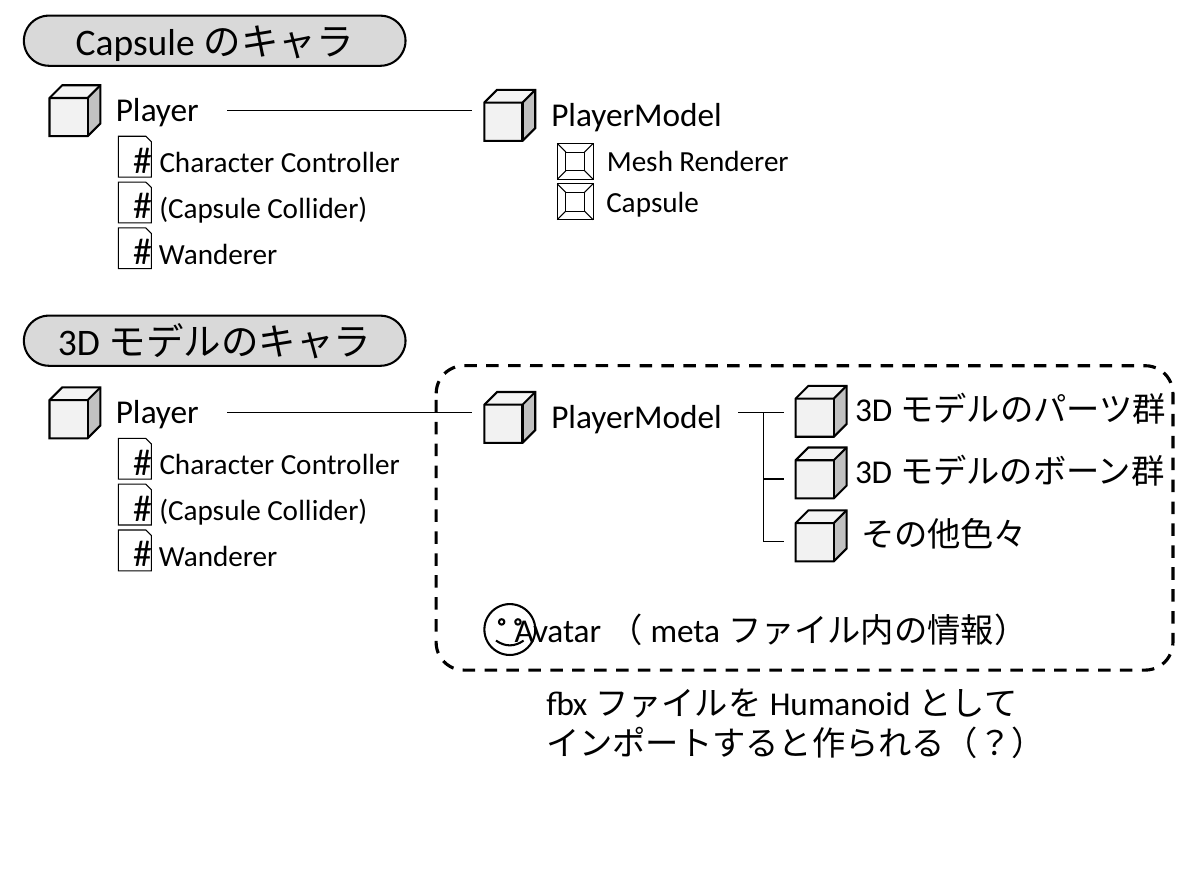

Capsuleのキャラ
Player
PlayerModel

Mesh Renderer
#
Character Controller

Capsule
#
(Capsule Collider)

#
Wanderer
3Dモデルのキャラ

3Dモデルのパーツ群
Player

PlayerModel

#
Character Controller
3Dモデルのボーン群

#
(Capsule Collider)
その他色々

#
Wanderer
Avatar（metaファイル内の情報）

fbxファイルをHumanoidとして
インポートすると作られる（？）